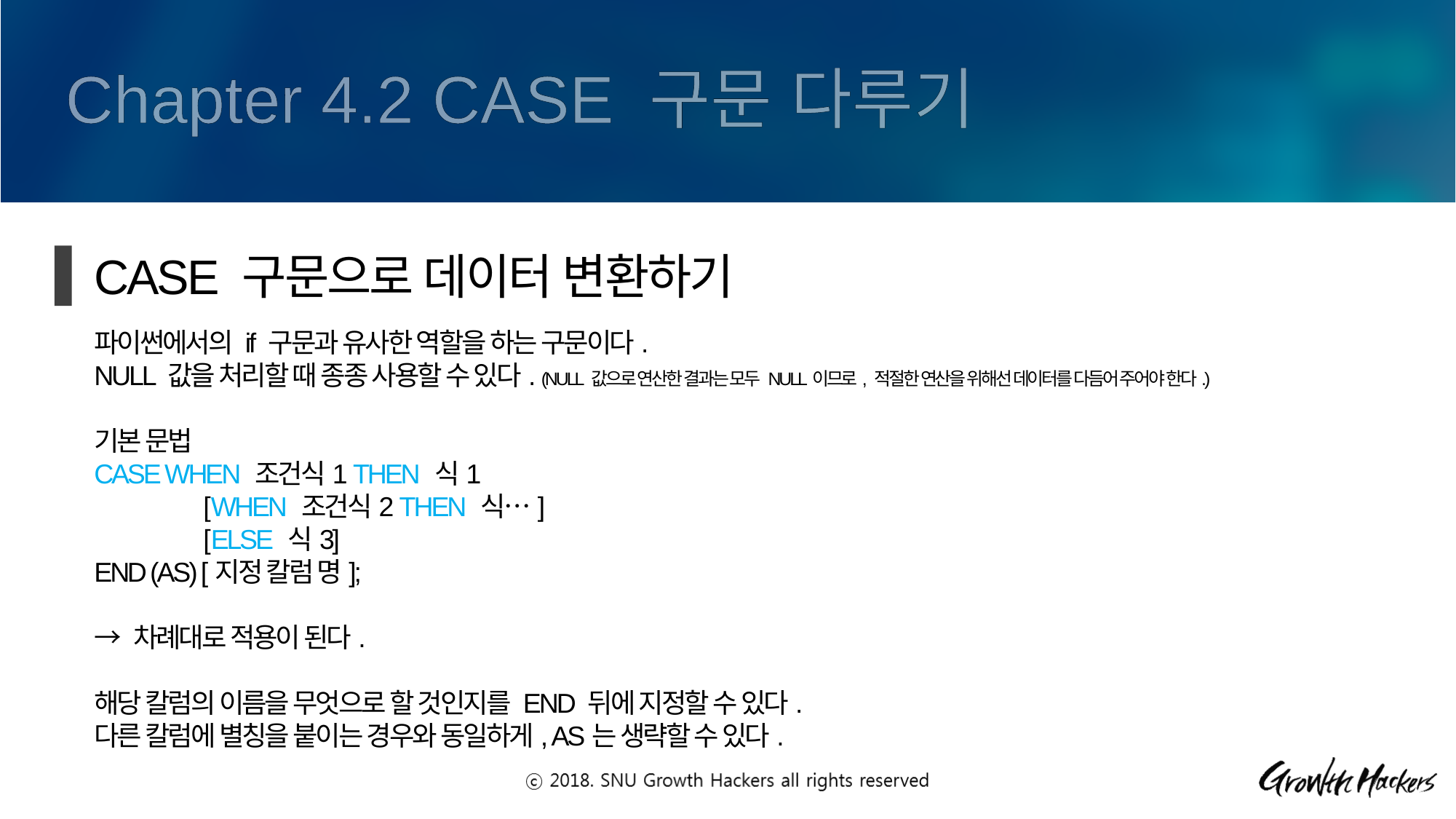

Chapter 4.2 CASE 구문 다루기
CASE 구문으로 데이터 변환하기

파이썬에서의 if 구문과 유사한 역할을 하는 구문이다.
NULL 값을 처리할 때 종종 사용할 수 있다. (NULL 값으로 연산한 결과는 모두 NULL이므로, 적절한 연산을 위해선 데이터를 다듬어 주어야 한다.)

기본 문법
CASE WHEN 조건식1 THEN 식1
	[WHEN 조건식2 THEN 식…]
	[ELSE 식3]
END (AS) [지정 칼럼 명];

→ 차례대로 적용이 된다.

해당 칼럼의 이름을 무엇으로 할 것인지를 END 뒤에 지정할 수 있다.
다른 칼럼에 별칭을 붙이는 경우와 동일하게, AS는 생략할 수 있다.